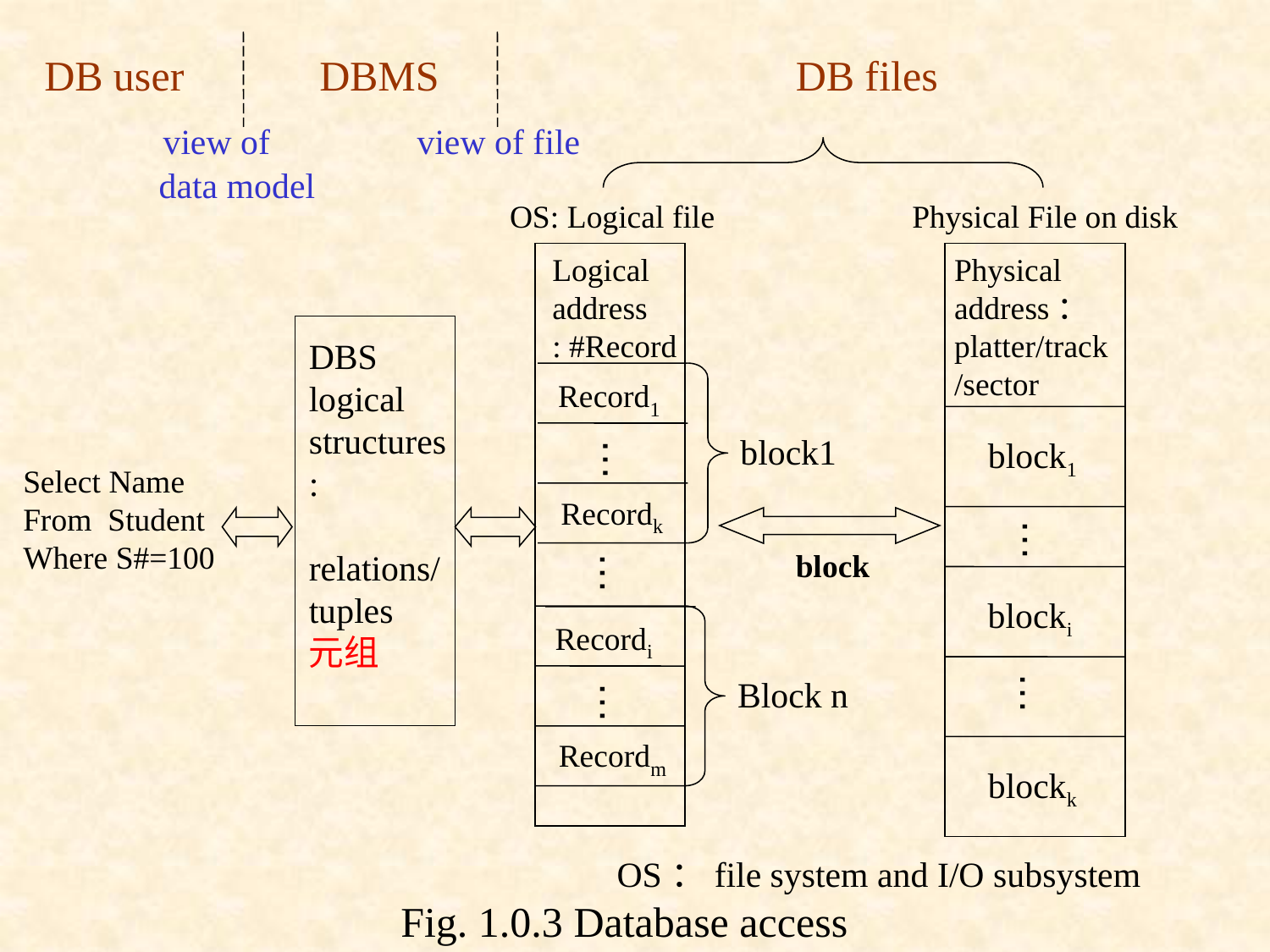

DB user
DBMS
DB files
 view of
 data model
 view of file
OS: Logical file
Physical File on disk

Logical
address
: #Record
Physical
address：
platter/track
/sector

DBS
logical
structures:

relations/
tuples
元组

Record1

block1
…
block1
Select Name
From  Student
Where S#=100

Recordk

…

block
…

blocki

Recordi

…

Block n
…

Recordm

blockk

OS：file system and I/O subsystem
Fig. 1.0.3 Database access
28